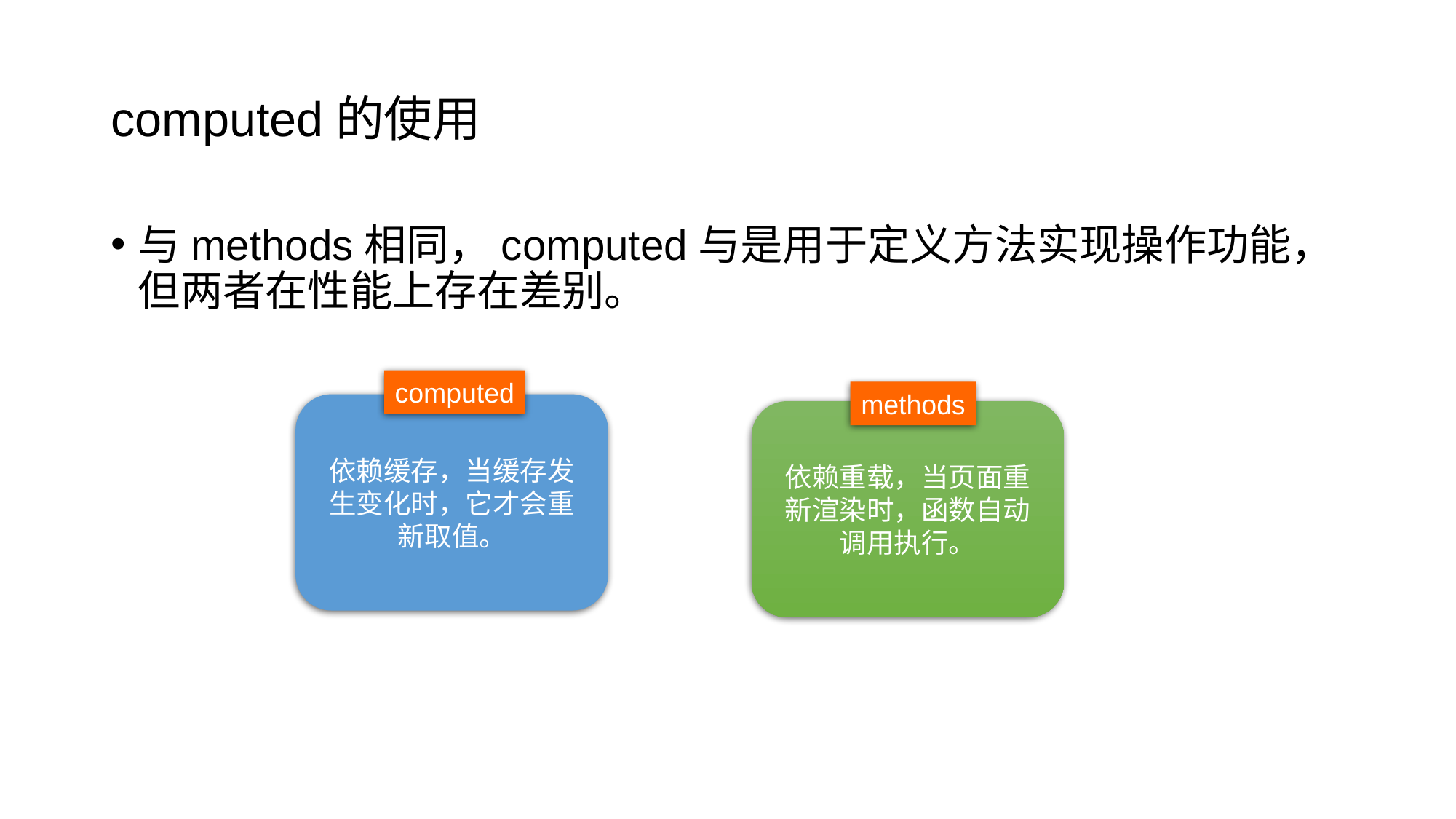

# computed的使用
与methods相同，computed与是用于定义方法实现操作功能，但两者在性能上存在差别。
computed
methods
依赖缓存，当缓存发生变化时，它才会重新取值。
依赖重载，当页面重新渲染时，函数自动调用执行。